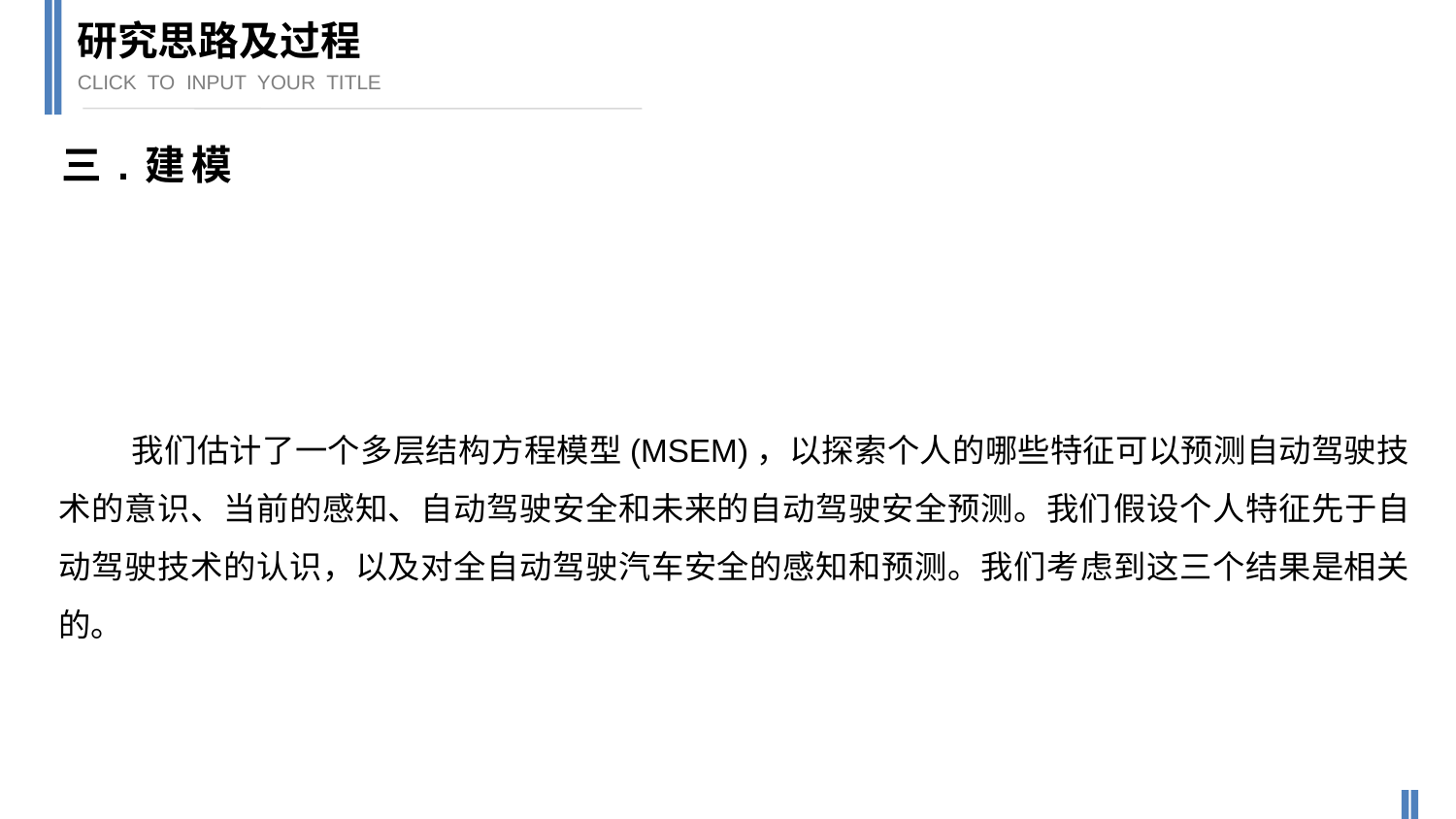

研究思路及过程
CLICK  TO  INPUT  YOUR  TITLE
三.建模
我们估计了一个多层结构方程模型(MSEM)，以探索个人的哪些特征可以预测自动驾驶技术的意识、当前的感知、自动驾驶安全和未来的自动驾驶安全预测。我们假设个人特征先于自动驾驶技术的认识，以及对全自动驾驶汽车安全的感知和预测。我们考虑到这三个结果是相关的。